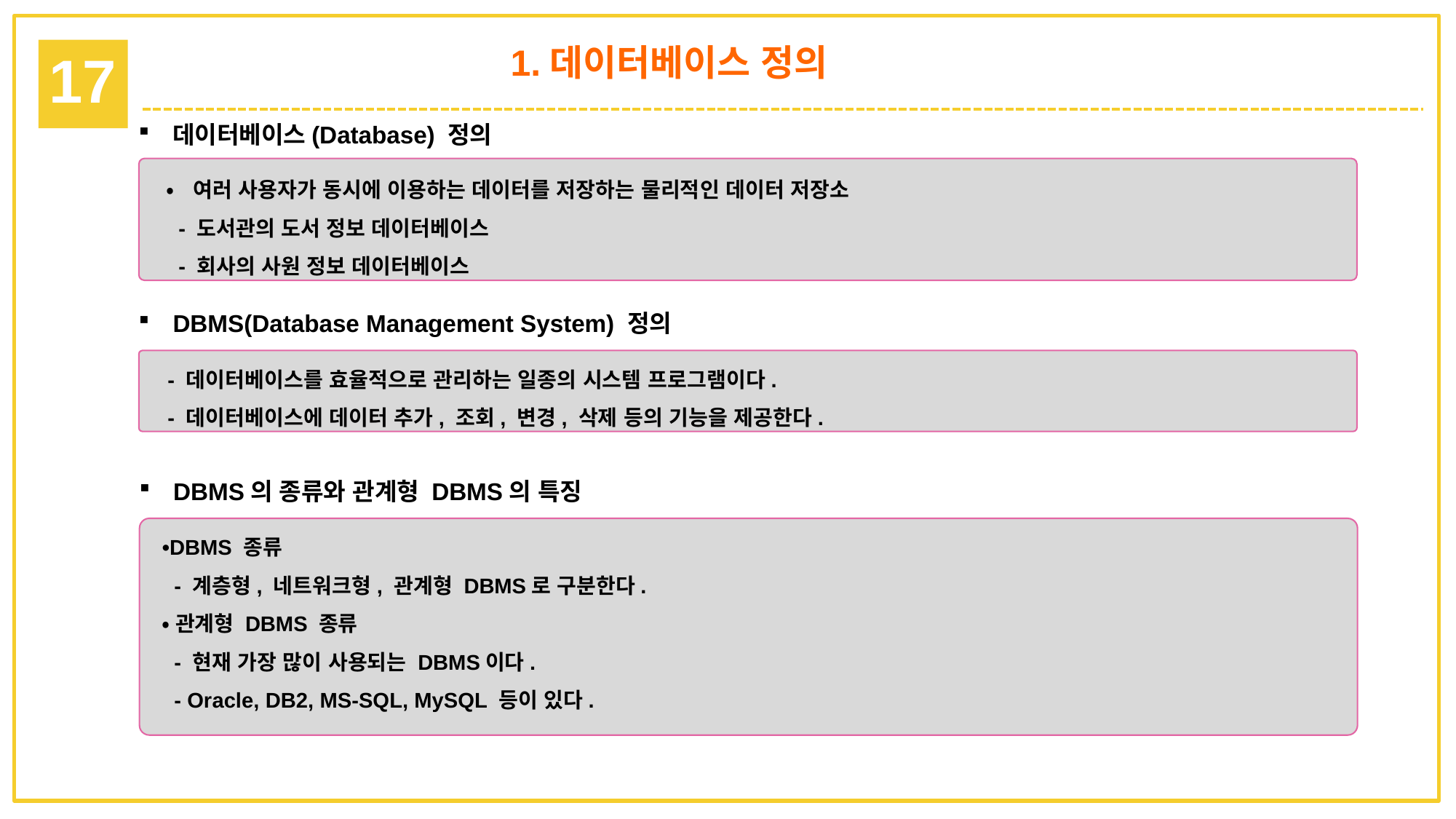

1.데이터베이스 정의
17

데이터베이스(Database) 정의

•여러 사용자가 동시에 이용하는 데이터를 저장하는 물리적인 데이터 저장소
  - 도서관의 도서 정보 데이터베이스
  - 회사의 사원 정보 데이터베이스
DBMS(Database Management System) 정의
   - 데이터베이스를 효율적으로 관리하는 일종의 시스템 프로그램이다.
   - 데이터베이스에 데이터 추가, 조회, 변경, 삭제 등의 기능을 제공한다.

DBMS의 종류와 관계형 DBMS의 특징
  •DBMS 종류
    - 계층형, 네트워크형, 관계형 DBMS로 구분한다.
  •관계형 DBMS 종류
    - 현재 가장 많이 사용되는 DBMS이다.
    - Oracle, DB2, MS-SQL, MySQL 등이 있다.